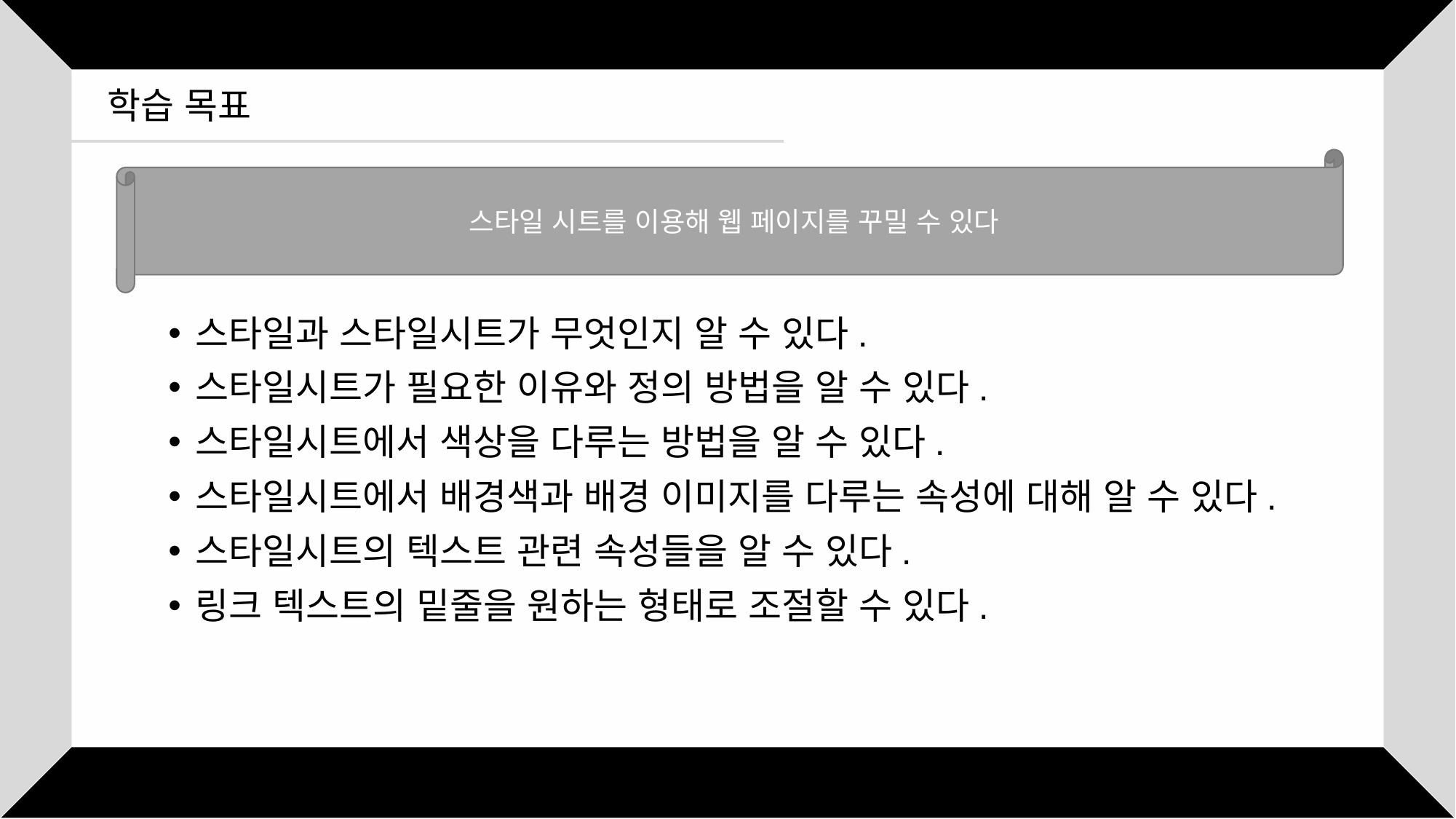

학습 목표
스타일 시트를 이용해 웹 페이지를 꾸밀 수 있다
스타일과 스타일시트가 무엇인지 알 수 있다.
스타일시트가 필요한 이유와 정의 방법을 알 수 있다.
스타일시트에서 색상을 다루는 방법을 알 수 있다.
스타일시트에서 배경색과 배경 이미지를 다루는 속성에 대해 알 수 있다.
스타일시트의 텍스트 관련 속성들을 알 수 있다.
링크 텍스트의 밑줄을 원하는 형태로 조절할 수 있다.